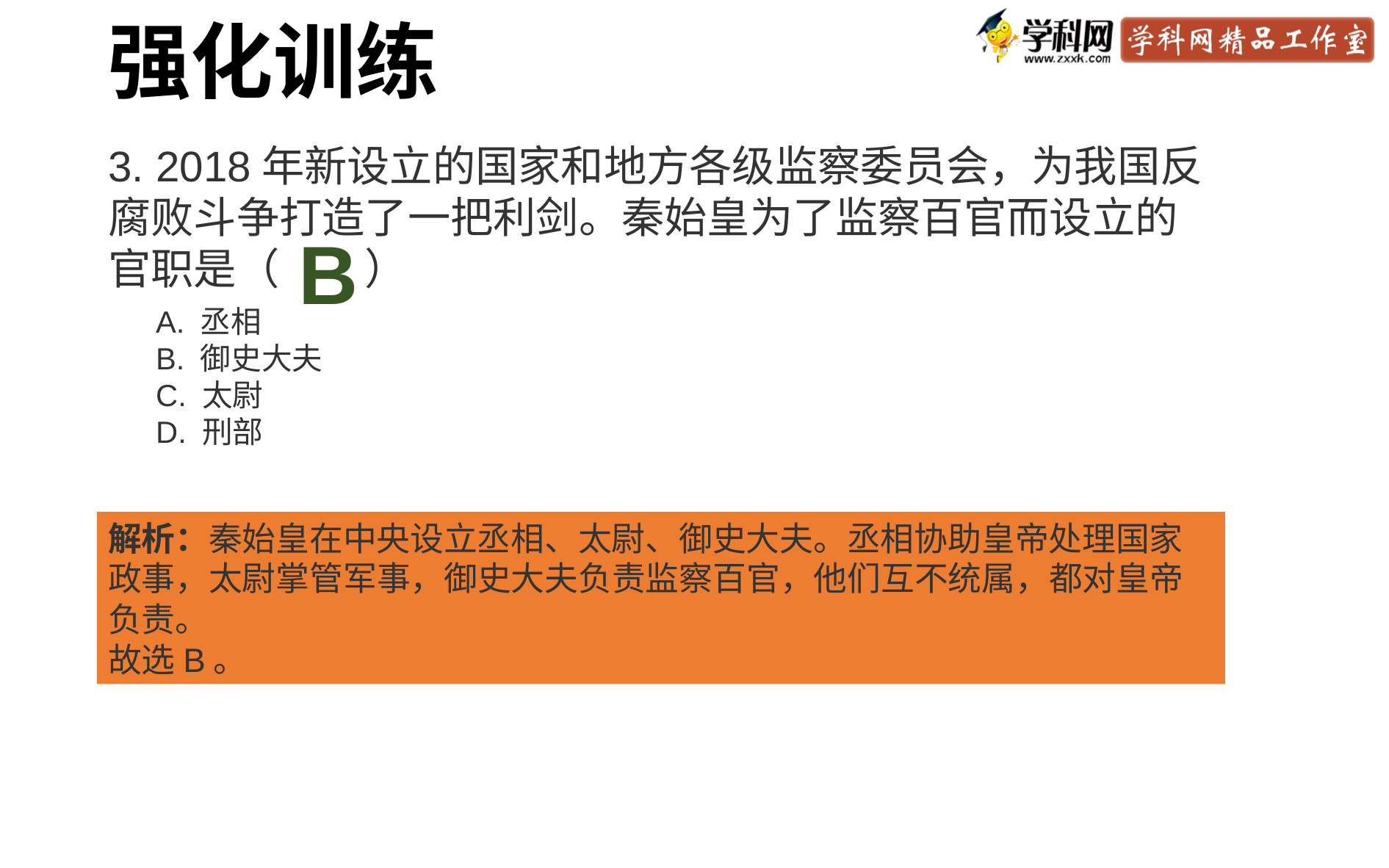

强化训练
3. 2018年新设立的国家和地方各级监察委员会，为我国反腐败斗争打造了一把利剑。秦始皇为了监察百官而设立的官职是（　　）
B
A. 丞相
B. 御史大夫
C. 太尉
D. 刑部
解析：秦始皇在中央设立丞相、太尉、御史大夫。丞相协助皇帝处理国家政事，太尉掌管军事，御史大夫负责监察百官，他们互不统属，都对皇帝负责。
故选B。